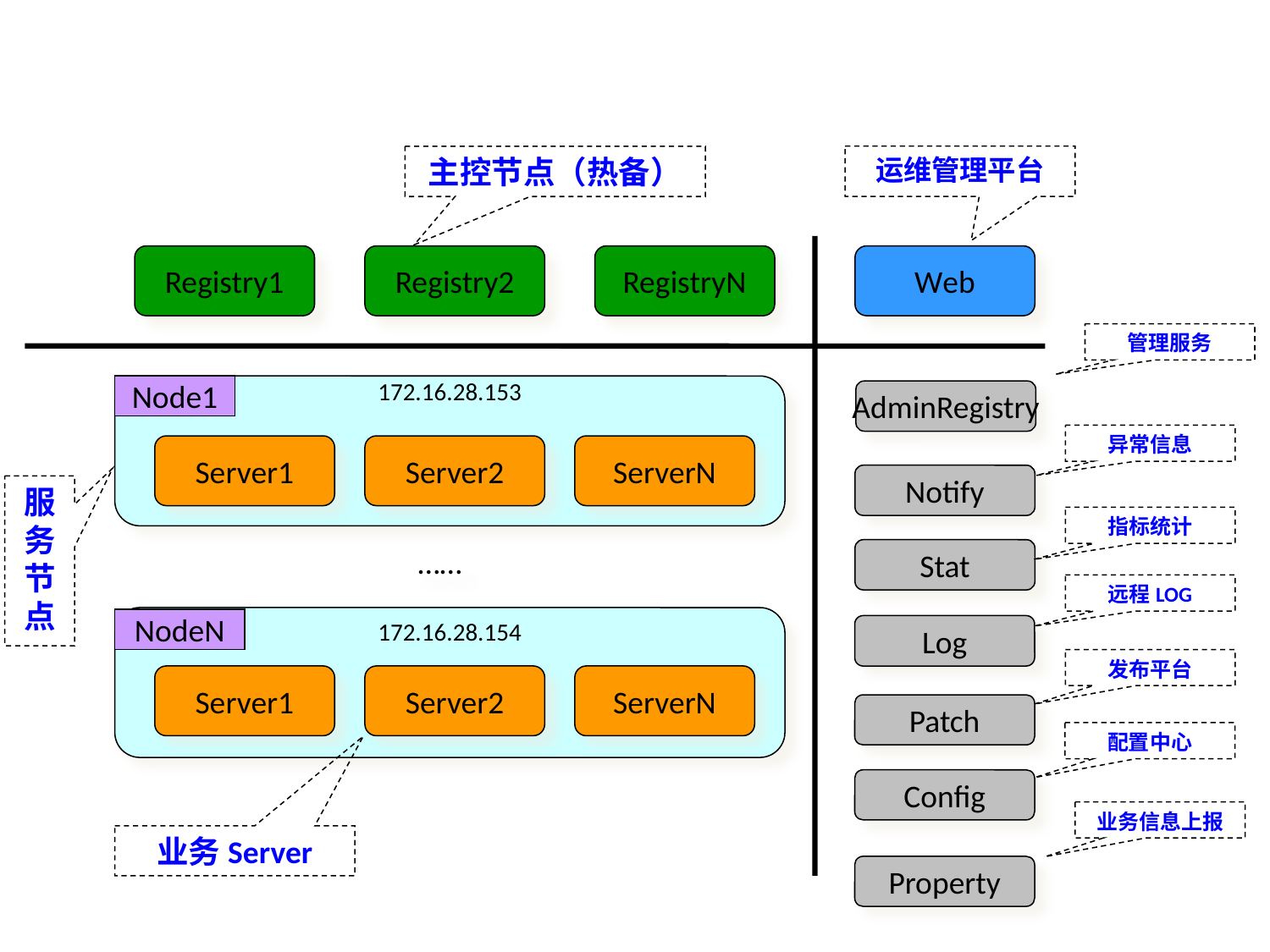

运维管理平台
主控节点（热备）

Registry1
Registry2
RegistryN
Web
管理服务

Node1
172.16.28.153
AdminRegistry
异常信息
Server1
Server2
ServerN
Notify
服务
节点
指标统计
……
Stat
远程LOG

NodeN
Log
172.16.28.154
发布平台
Server1
Server2
ServerN
Patch
配置中心
Config
业务信息上报
业务Server
Property